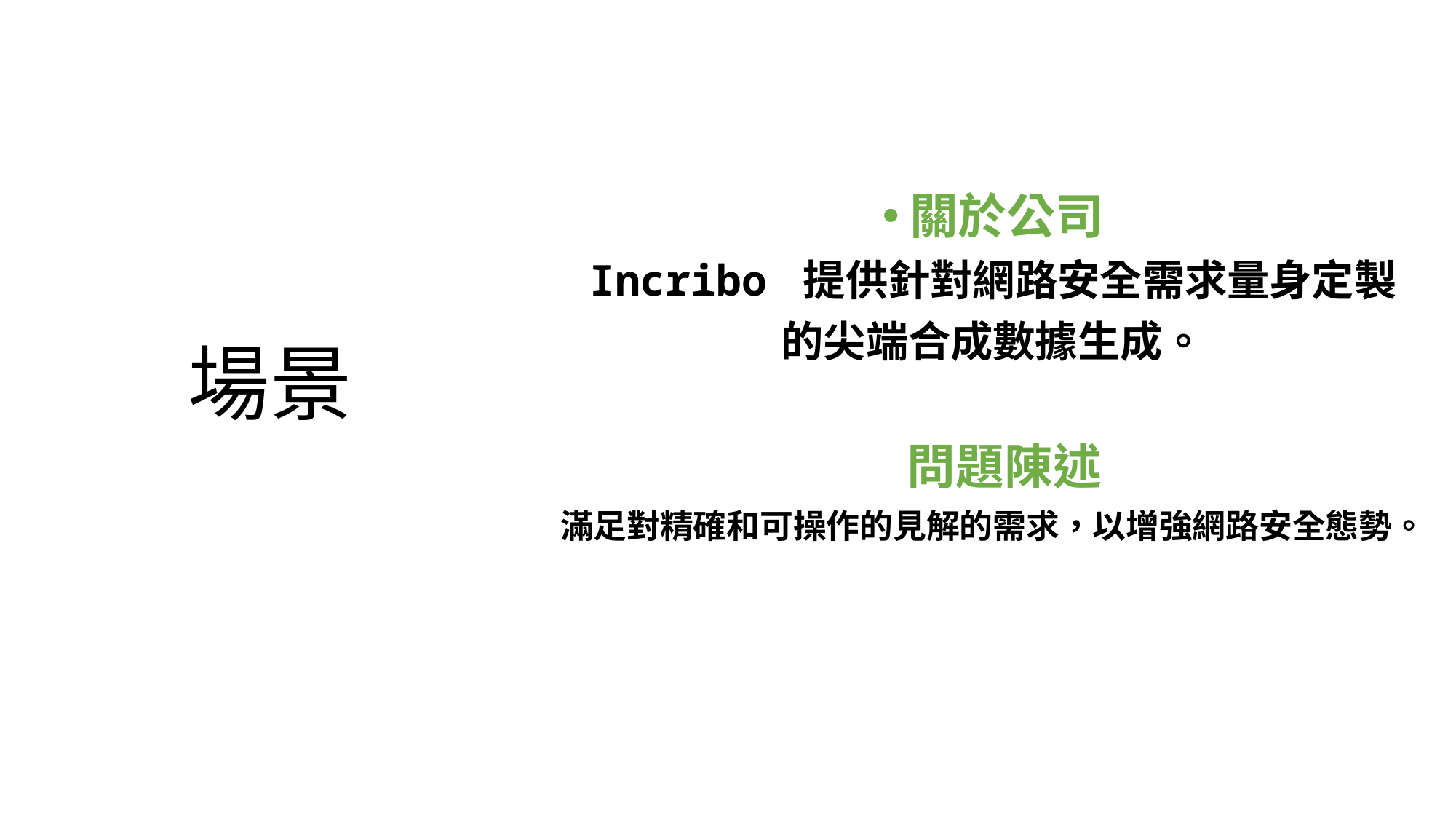

關於公司
Incribo 提供針對網路安全需求量身定製
的尖端合成數據生成。

 問題陳述
滿足對精確和可操作的見解的需求，以增強網路安全態勢。
# 場景